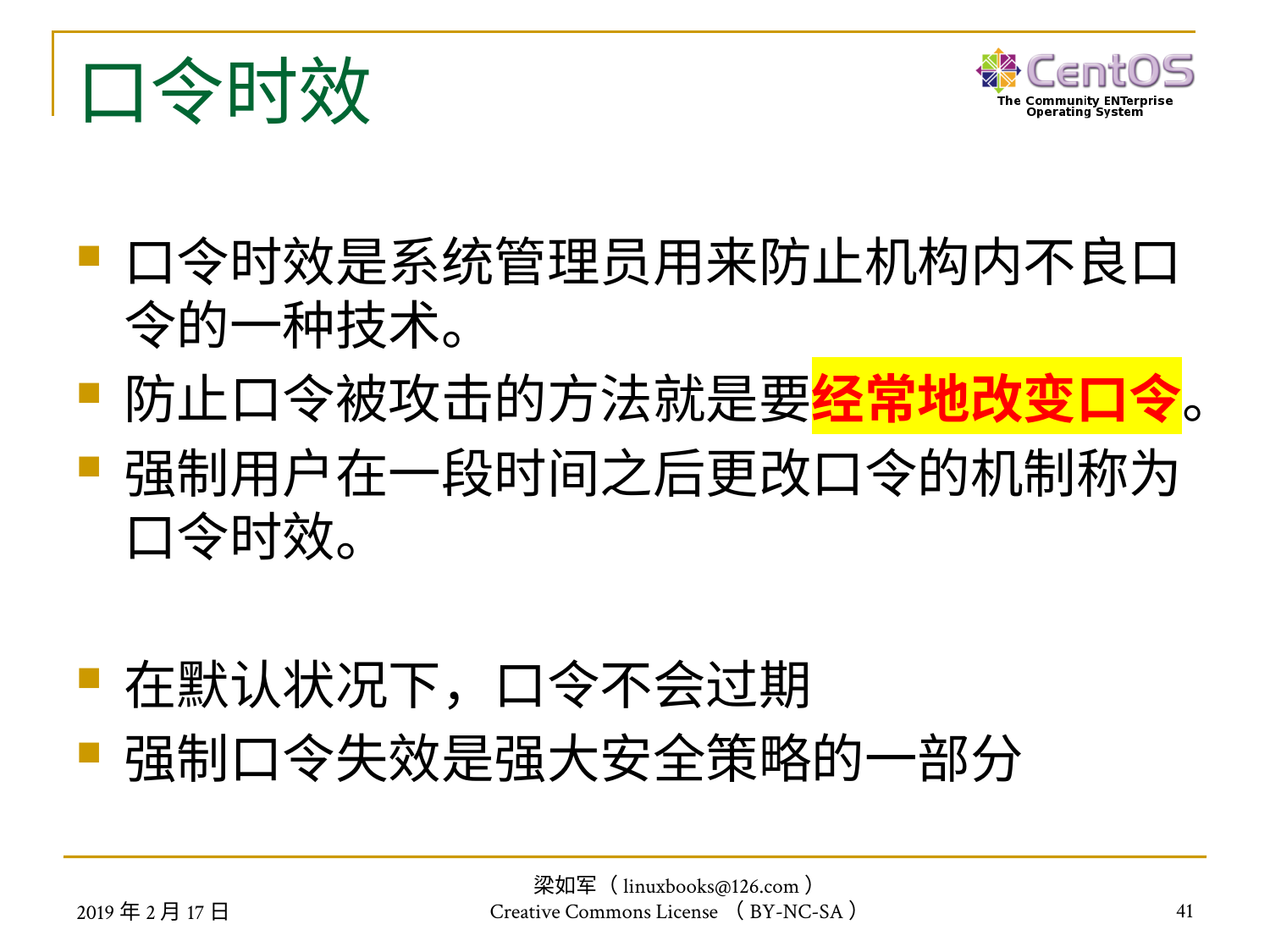

# 口令时效
口令时效是系统管理员用来防止机构内不良口令的一种技术。
防止口令被攻击的方法就是要经常地改变口令。
强制用户在一段时间之后更改口令的机制称为口令时效。

在默认状况下，口令不会过期
强制口令失效是强大安全策略的一部分
梁如军（linuxbooks@126.com）
Creative Commons License（BY-NC-SA）
2019年2月17日
41